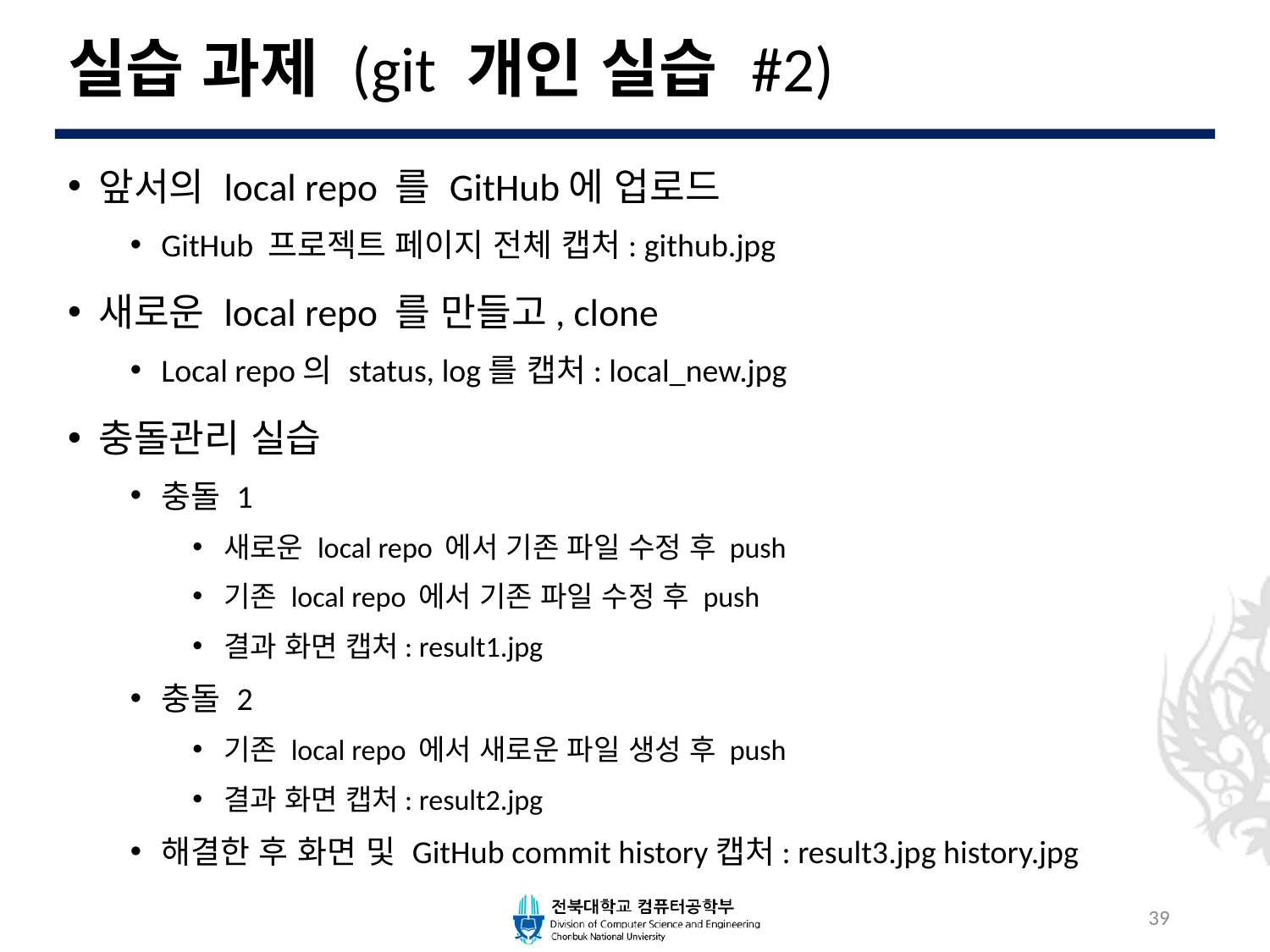

# 실습 과제 (git 개인 실습 #2)
앞서의 local repo 를 GitHub에 업로드
GitHub 프로젝트 페이지 전체 캡처: github.jpg
새로운 local repo 를 만들고, clone
Local repo의 status, log를 캡처: local_new.jpg
충돌관리 실습
충돌 1
새로운 local repo 에서 기존 파일 수정 후 push
기존 local repo 에서 기존 파일 수정 후 push
결과 화면 캡처: result1.jpg
충돌 2
기존 local repo 에서 새로운 파일 생성 후 push
결과 화면 캡처: result2.jpg
해결한 후 화면 및 GitHub commit history캡처: result3.jpg history.jpg
39